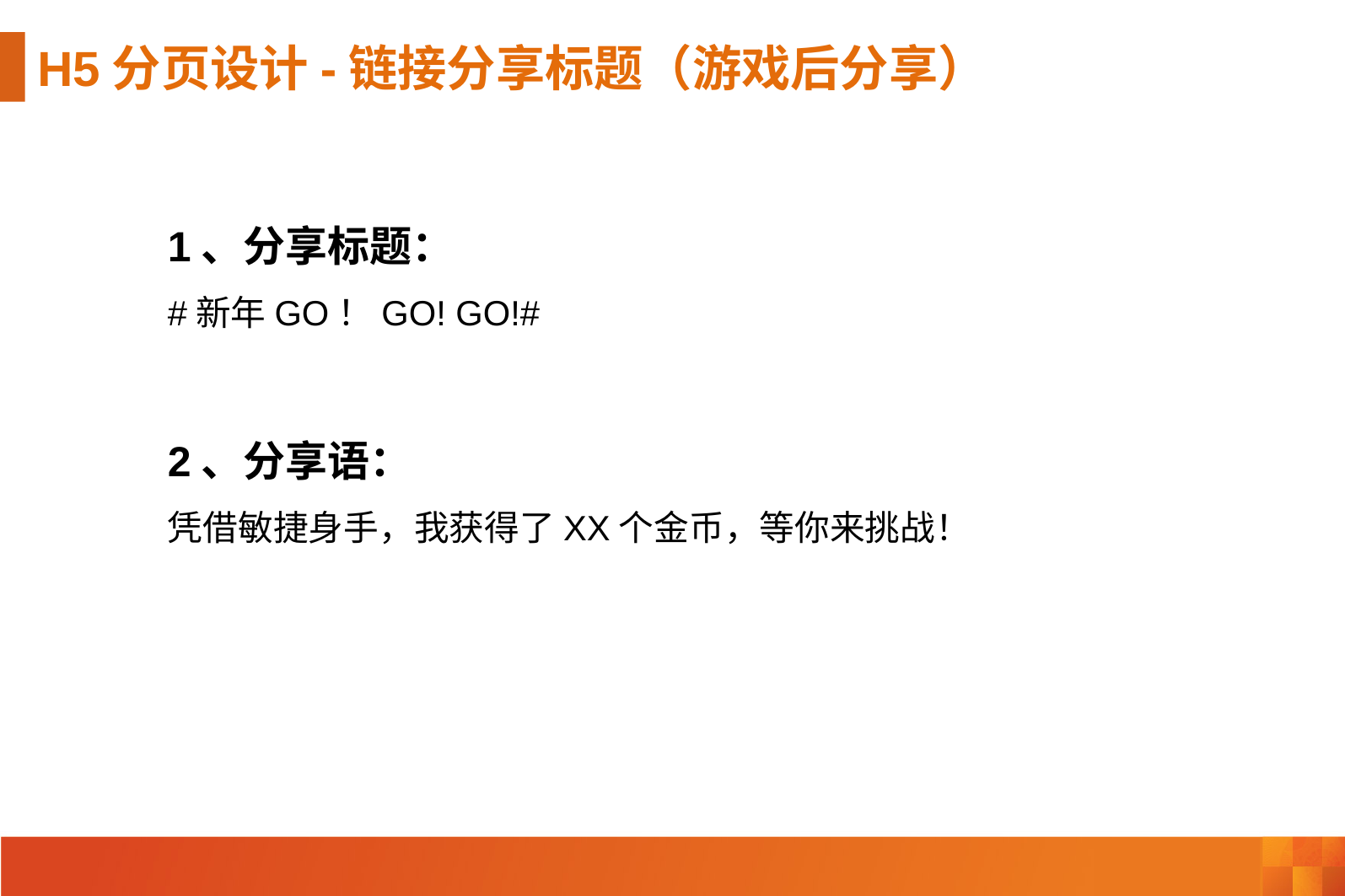

H5分页设计-链接分享标题（游戏后分享）

1、分享标题：
#新年GO！GO! GO!#

2、分享语：
凭借敏捷身手，我获得了XX个金币，等你来挑战！